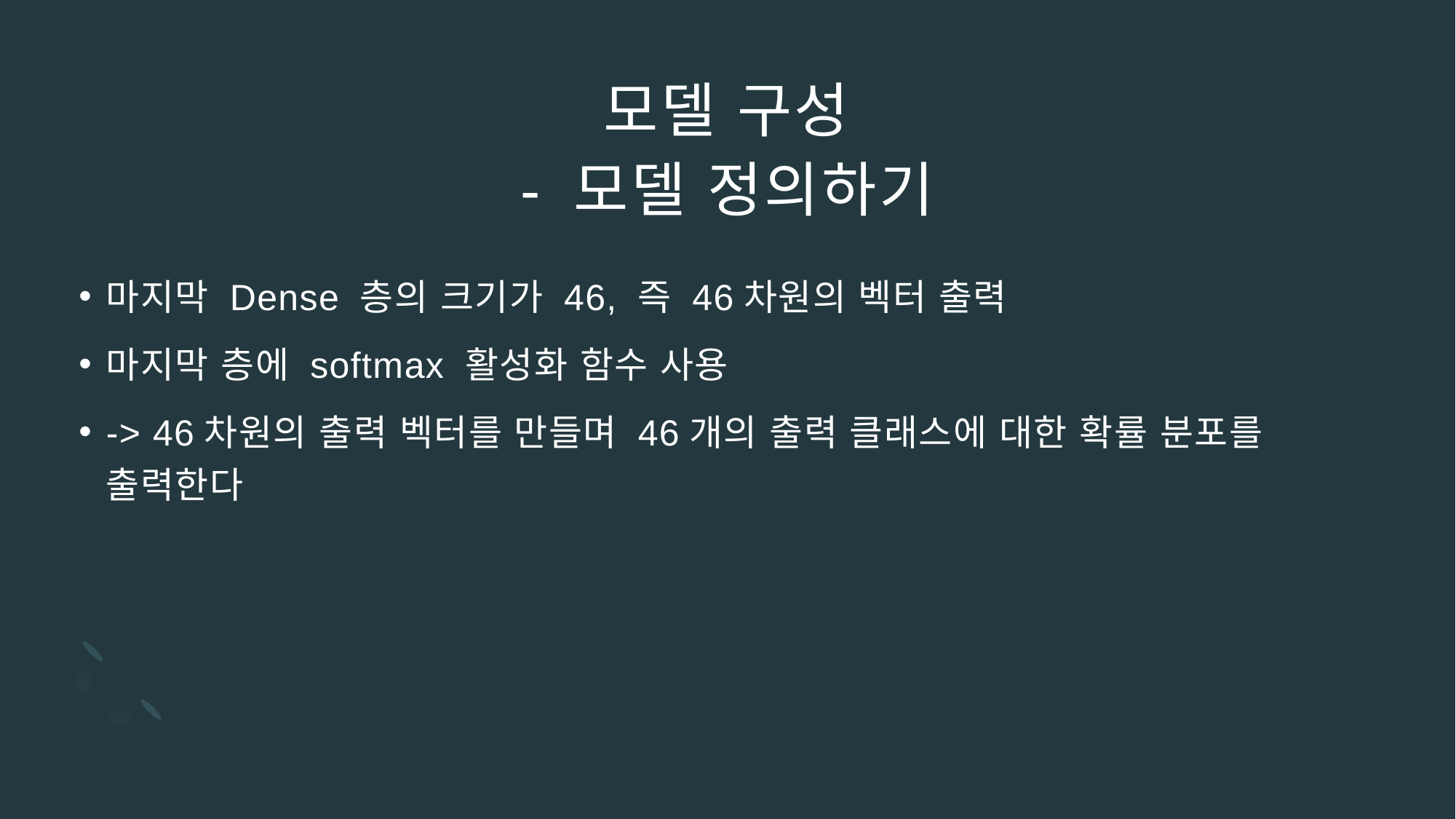

# 모델 구성 - 모델 정의하기

마지막 Dense 층의 크기가 46, 즉 46차원의 벡터 출력
마지막 층에 softmax 활성화 함수 사용
-> 46차원의 출력 벡터를 만들며 46개의 출력 클래스에 대한 확률 분포를 출력한다